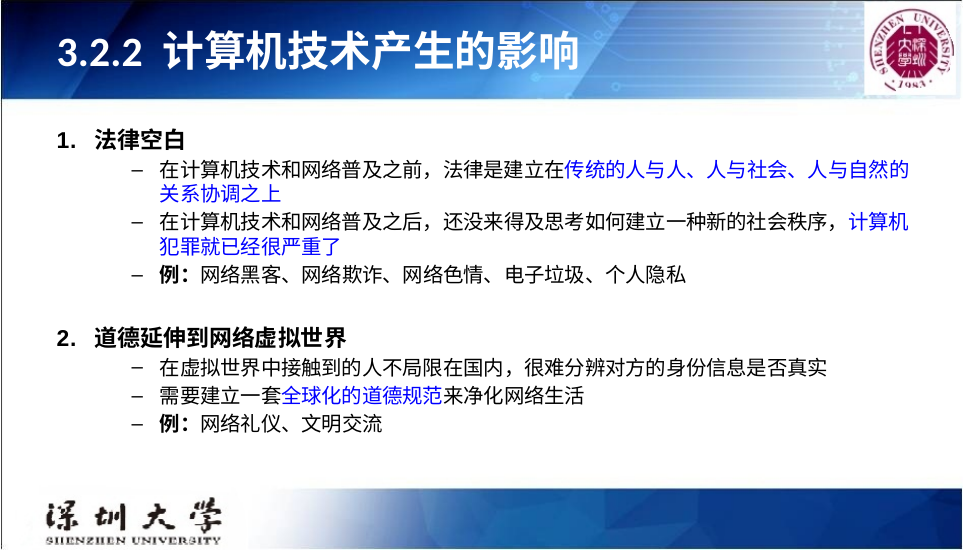

# 3.2.2 计算机技术产生的影响
法律空白
在计算机技术和网络普及之前，法律是建立在传统的人与人、人与社会、人与自然的关系协调之上
在计算机技术和网络普及之后，还没来得及思考如何建立一种新的社会秩序，计算机犯罪就已经很严重了
例：网络黑客、网络欺诈、网络色情、电子垃圾、个人隐私

道德延伸到网络虚拟世界
在虚拟世界中接触到的人不局限在国内，很难分辨对方的身份信息是否真实
需要建立一套全球化的道德规范来净化网络生活
例：网络礼仪、文明交流

23